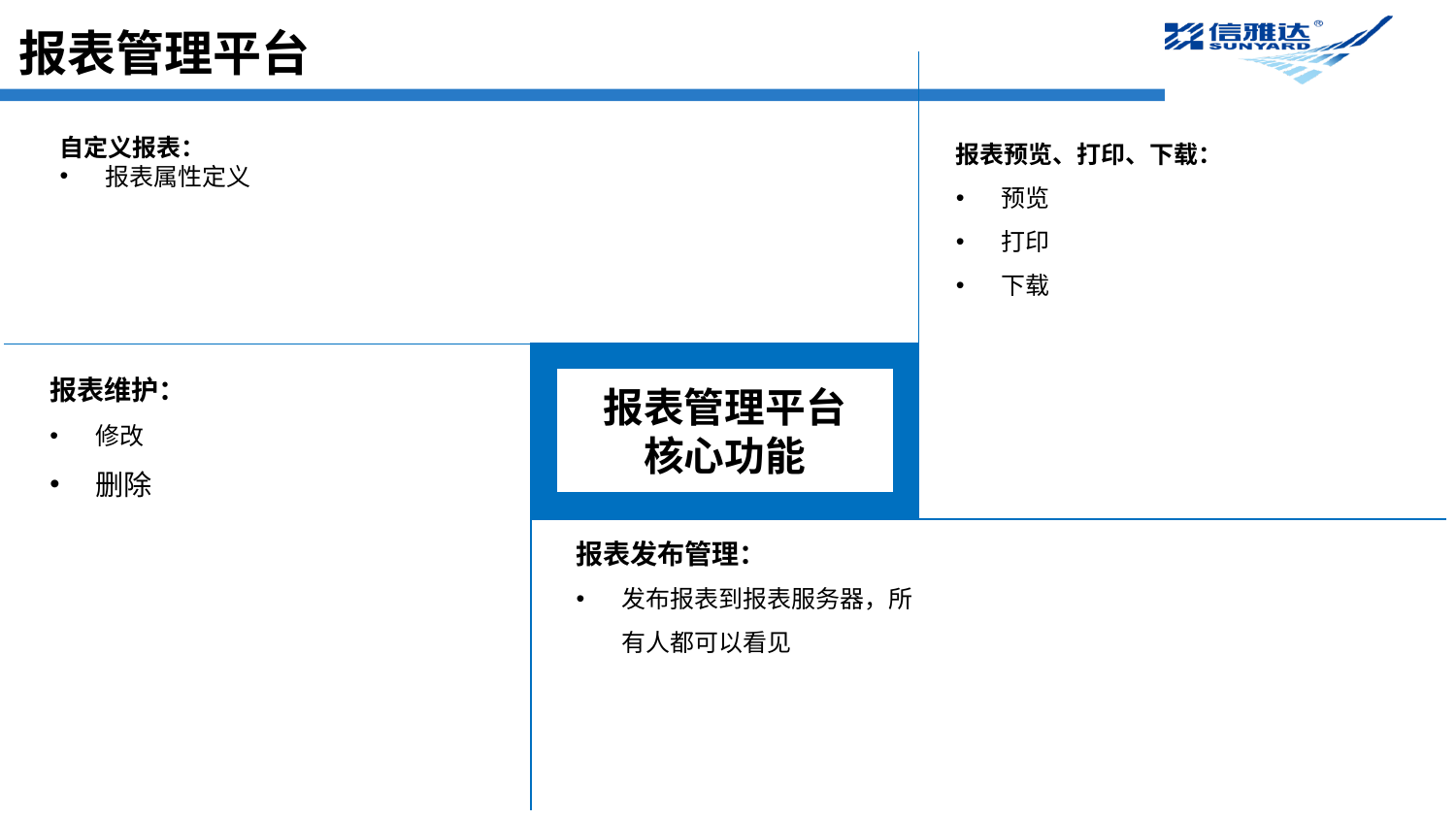

报表管理平台

报表管理平台
核心功能
报表预览、打印、下载：
预览
打印
下载
自定义报表：
报表属性定义
报表维护：
修改
删除

报表发布管理：
发布报表到报表服务器，所有人都可以看见